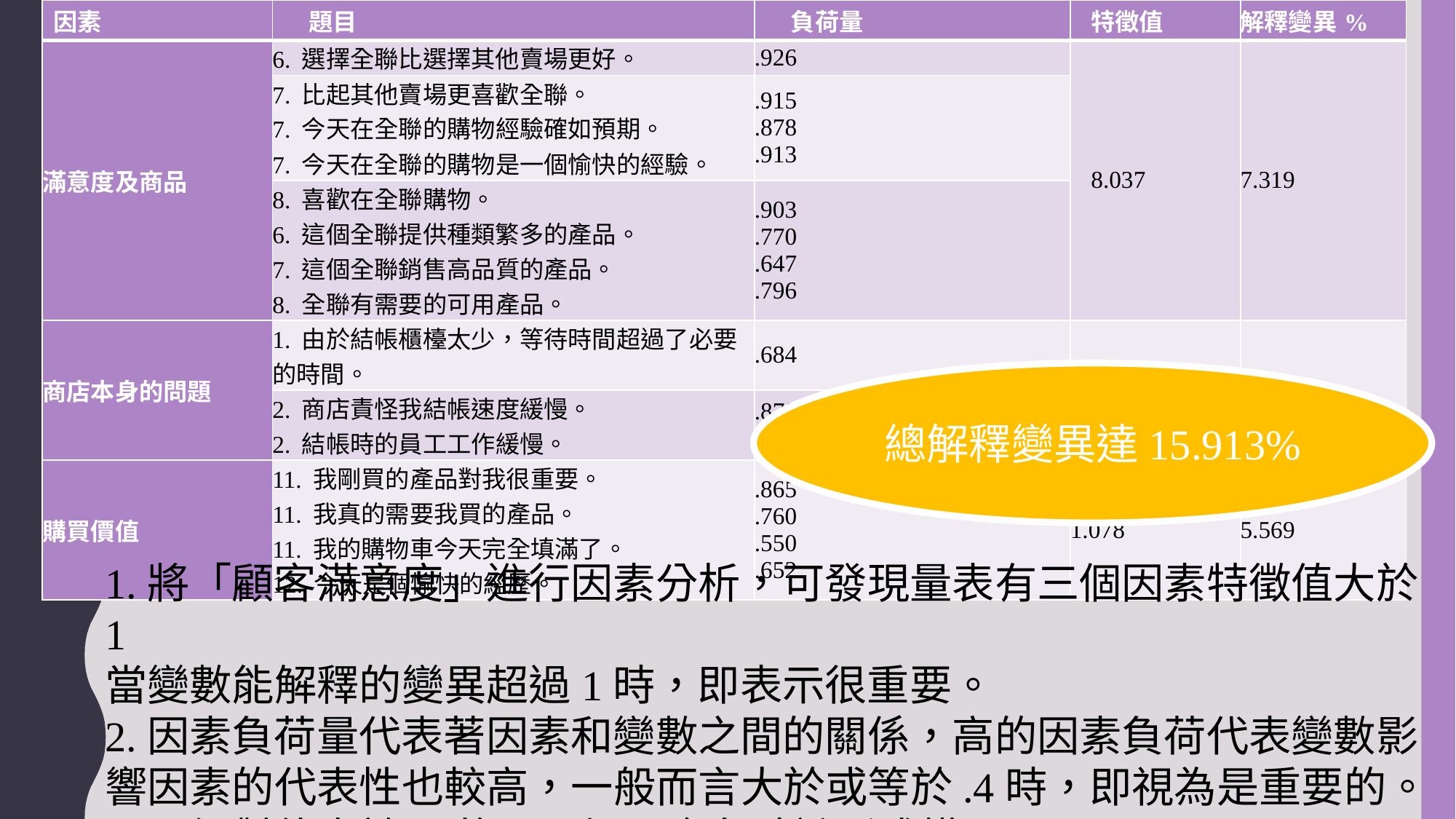

| 因素 | 題目 | 負荷量 | 特徵值 | 解釋變異% |
| --- | --- | --- | --- | --- |
| 滿意度及商品 | 6. 選擇全聯比選擇其他賣場更好。 | .926 | 8.037 | 7.319 |
|  | 7. 比起其他賣場更喜歡全聯。 7. 今天在全聯的購物經驗確如預期。 7. 今天在全聯的購物是一個愉快的經驗。 | .915 .878 .913 |  |  |
|  | 8. 喜歡在全聯購物。 6. 這個全聯提供種類繁多的產品。 7. 這個全聯銷售高品質的產品。 8. 全聯有需要的可用產品。 | .903 .770 .647 .796 |  |  |
| 商店本身的問題 | 1. 由於結帳櫃檯太少，等待時間超過了必要的時間。 | .684 | 2.426 | 3.025 |
|  | 2. 商店責怪我結帳速度緩慢。 2. 結帳時的員工工作緩慢。 | .878 .943 |  |  |
| 購買價值 | 11. 我剛買的產品對我很重要。 11. 我真的需要我買的產品。 11. 我的購物車今天完全填滿了。 12. 今天是個愉快的經歷。 | .865 .760 .550 .652 | 1.078 | 5.569 |
總解釋變異達15.913%
1.將「顧客滿意度」進行因素分析，可發現量表有三個因素特徵值大於1
當變數能解釋的變異超過1時，即表示很重要。
2.因素負荷量代表著因素和變數之間的關係，高的因素負荷代表變數影響因素的代表性也較高，一般而言大於或等於.4時，即視為是重要的。
3.取絕對值大於.4的項目加以命名驗證形成構面。